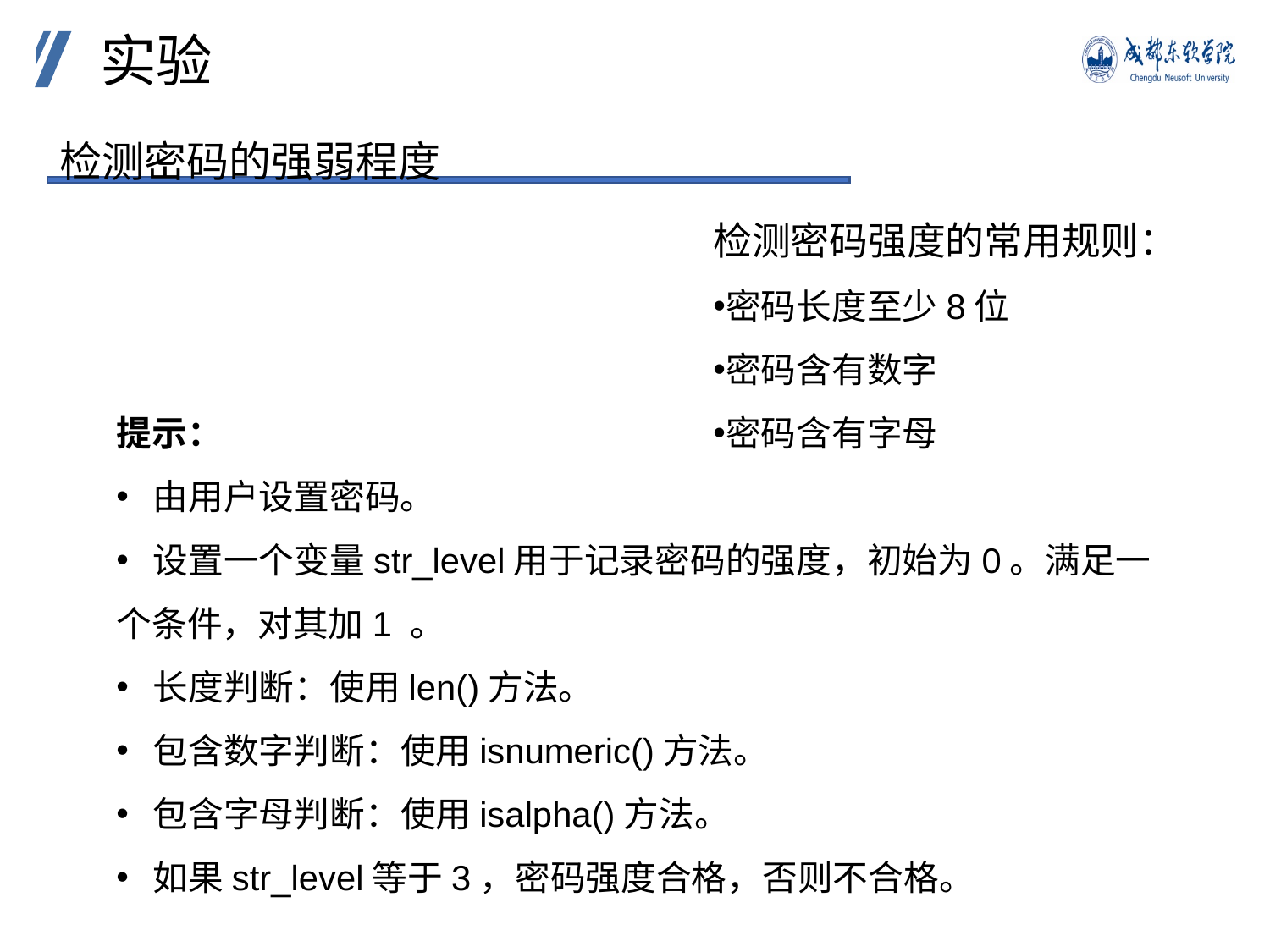

实验
检测密码的强弱程度

检测密码强度的常用规则：
密码长度至少8位
密码含有数字
密码含有字母
提示：
  由用户设置密码。
  设置一个变量str_level用于记录密码的强度，初始为0。满足一个条件，对其加1 。
  长度判断：使用len()方法。
  包含数字判断：使用isnumeric()方法。
  包含字母判断：使用isalpha()方法。
  如果str_level等于3，密码强度合格，否则不合格。